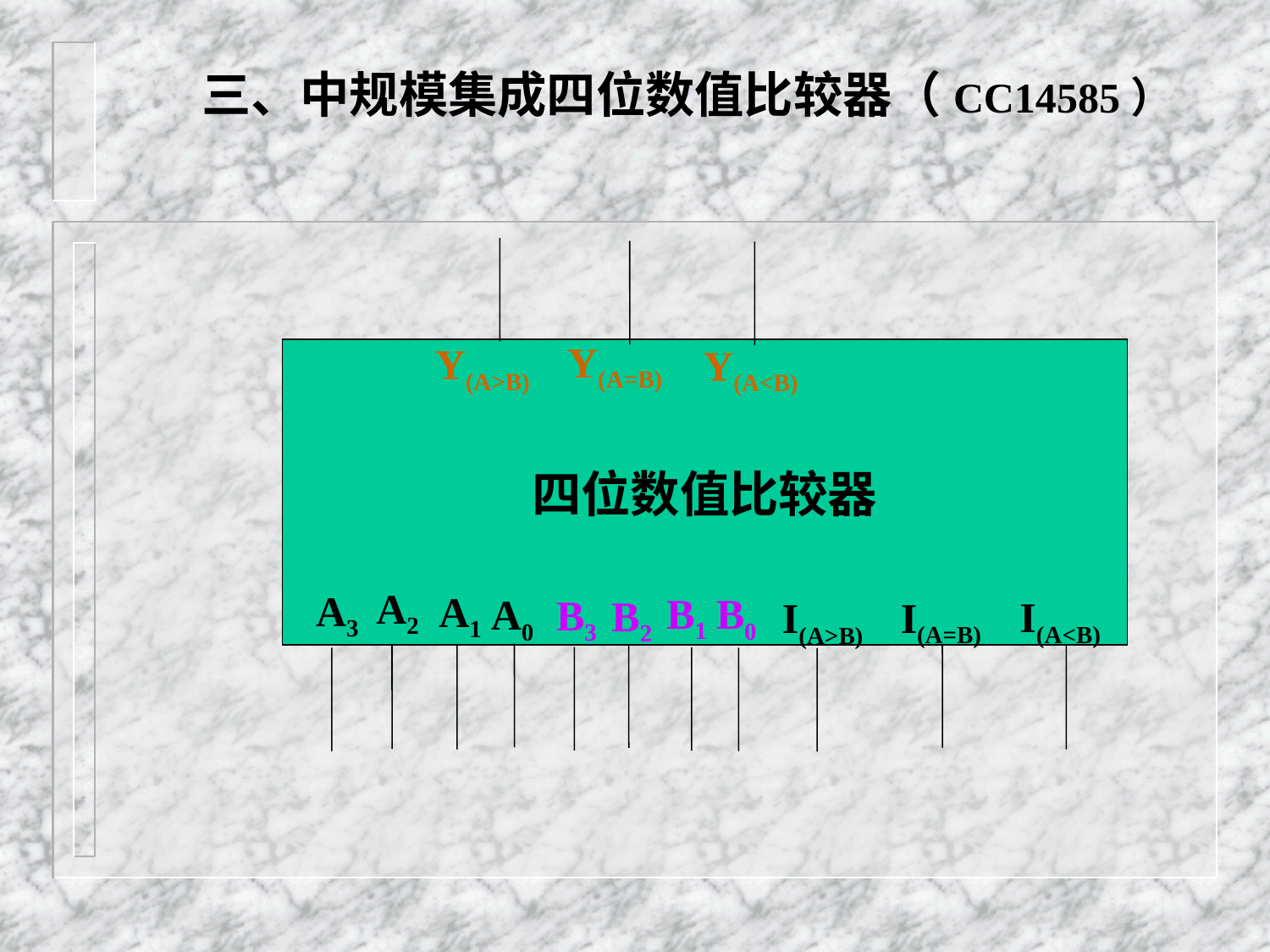

三、中规模集成四位数值比较器（CC14585）

Y(A=B)
Y(A>B)
Y(A<B)
四位数值比较器
A2
A3
A1
B1
B0
A0
B3
B2
I(A<B)
I(A=B)
I(A>B)